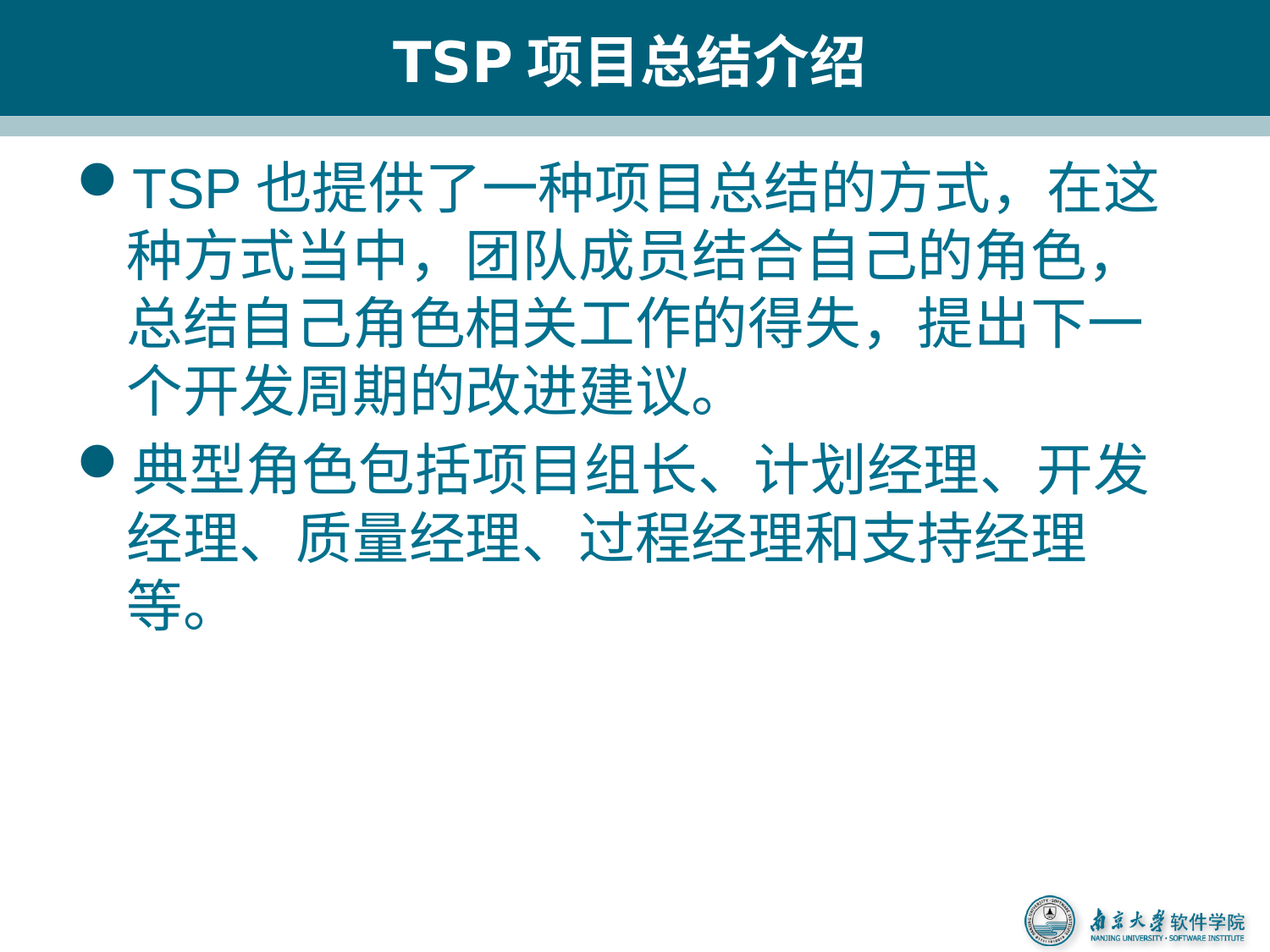

# TSP项目总结介绍
TSP也提供了一种项目总结的方式，在这种方式当中，团队成员结合自己的角色，总结自己角色相关工作的得失，提出下一个开发周期的改进建议。
典型角色包括项目组长、计划经理、开发经理、质量经理、过程经理和支持经理等。